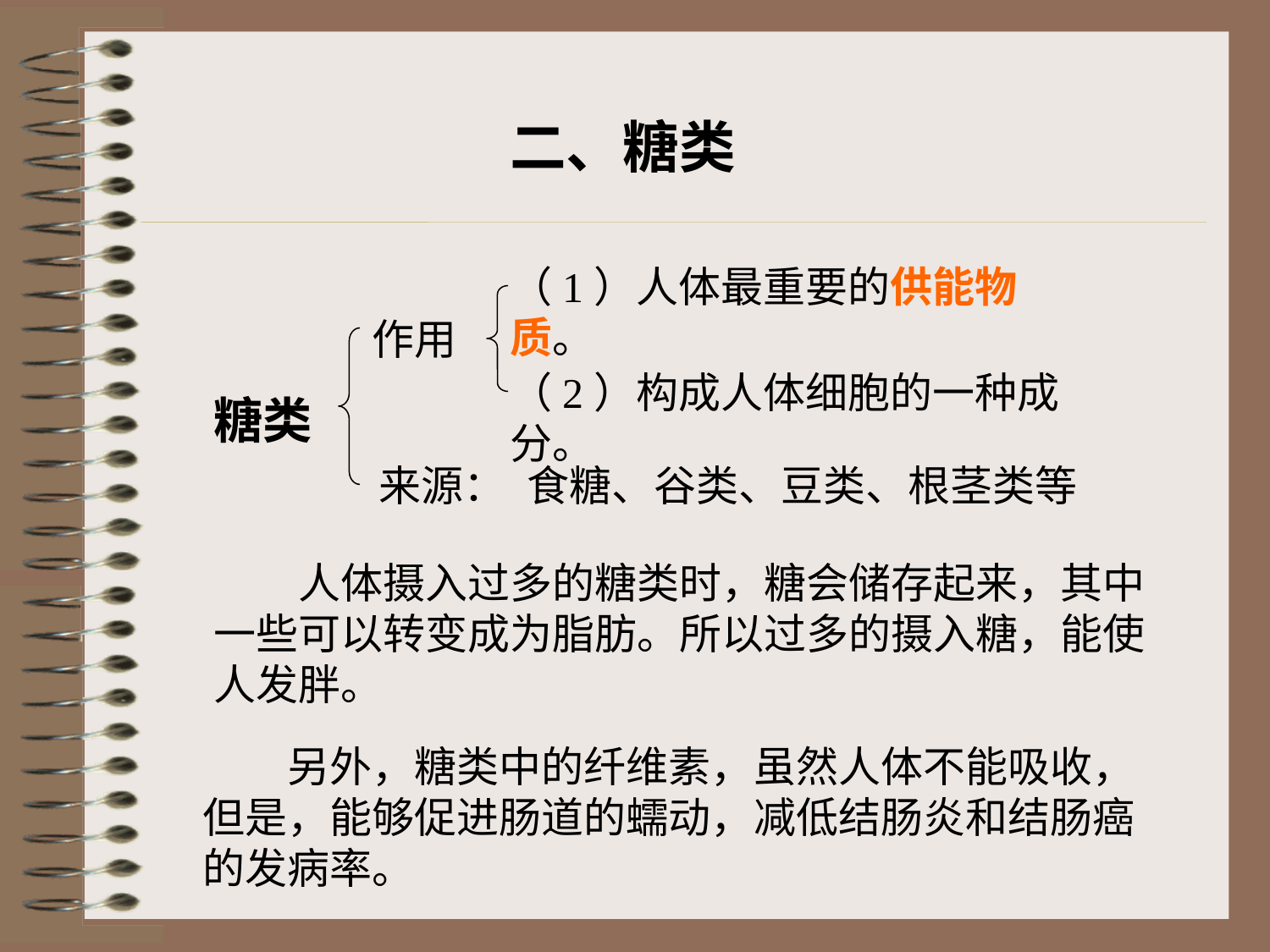

二、糖类
（1）人体最重要的供能物质。

作用

糖类
（2）构成人体细胞的一种成分。
来源：
食糖、谷类、豆类、根茎类等
　　人体摄入过多的糖类时，糖会储存起来，其中一些可以转变成为脂肪。所以过多的摄入糖，能使人发胖。
　　另外，糖类中的纤维素，虽然人体不能吸收，但是，能够促进肠道的蠕动，减低结肠炎和结肠癌的发病率。